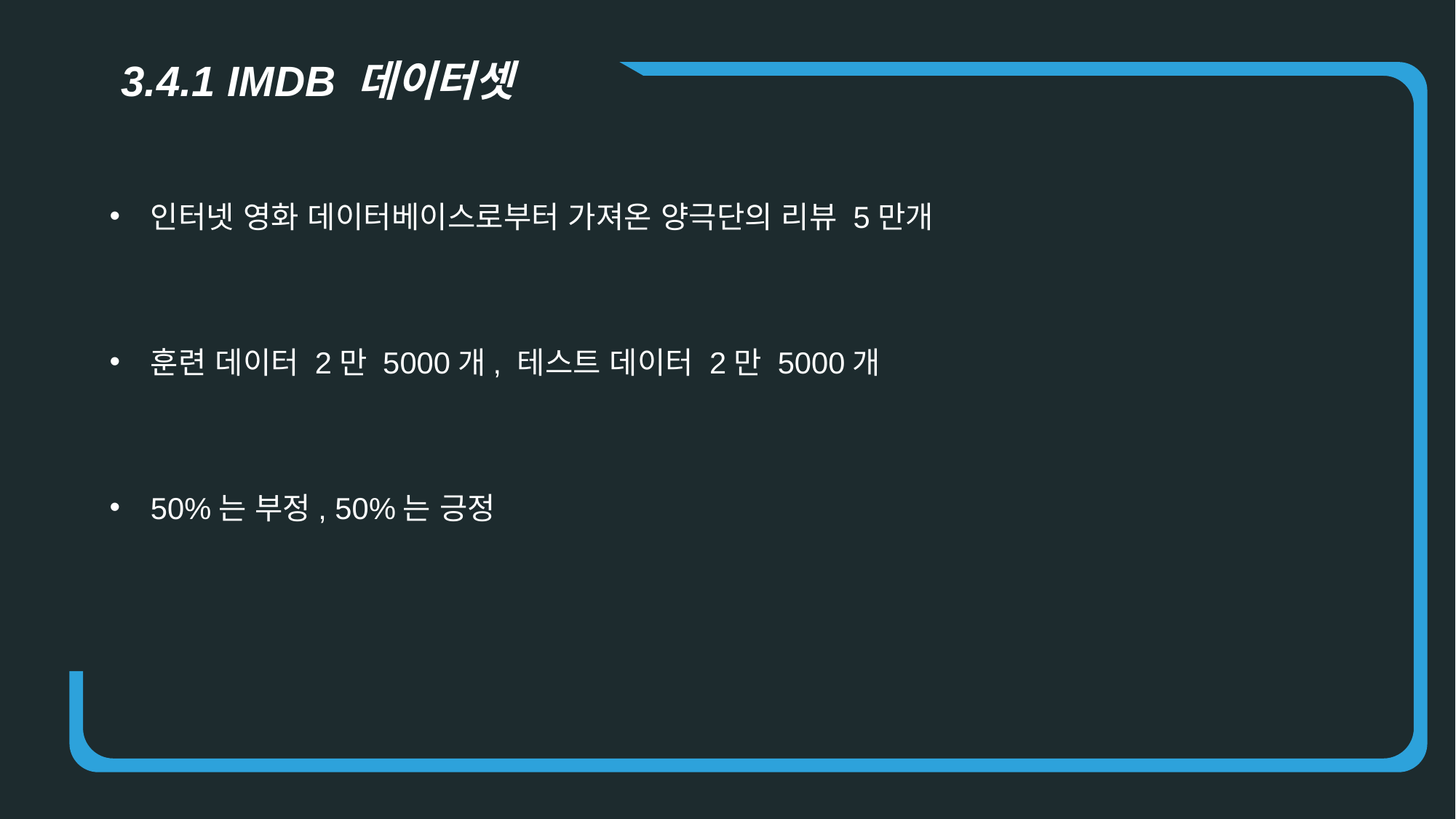

3.4.1 IMDB 데이터셋

인터넷 영화 데이터베이스로부터 가져온 양극단의 리뷰 5만개

훈련 데이터 2만 5000개, 테스트 데이터 2만 5000개

50%는 부정, 50%는 긍정